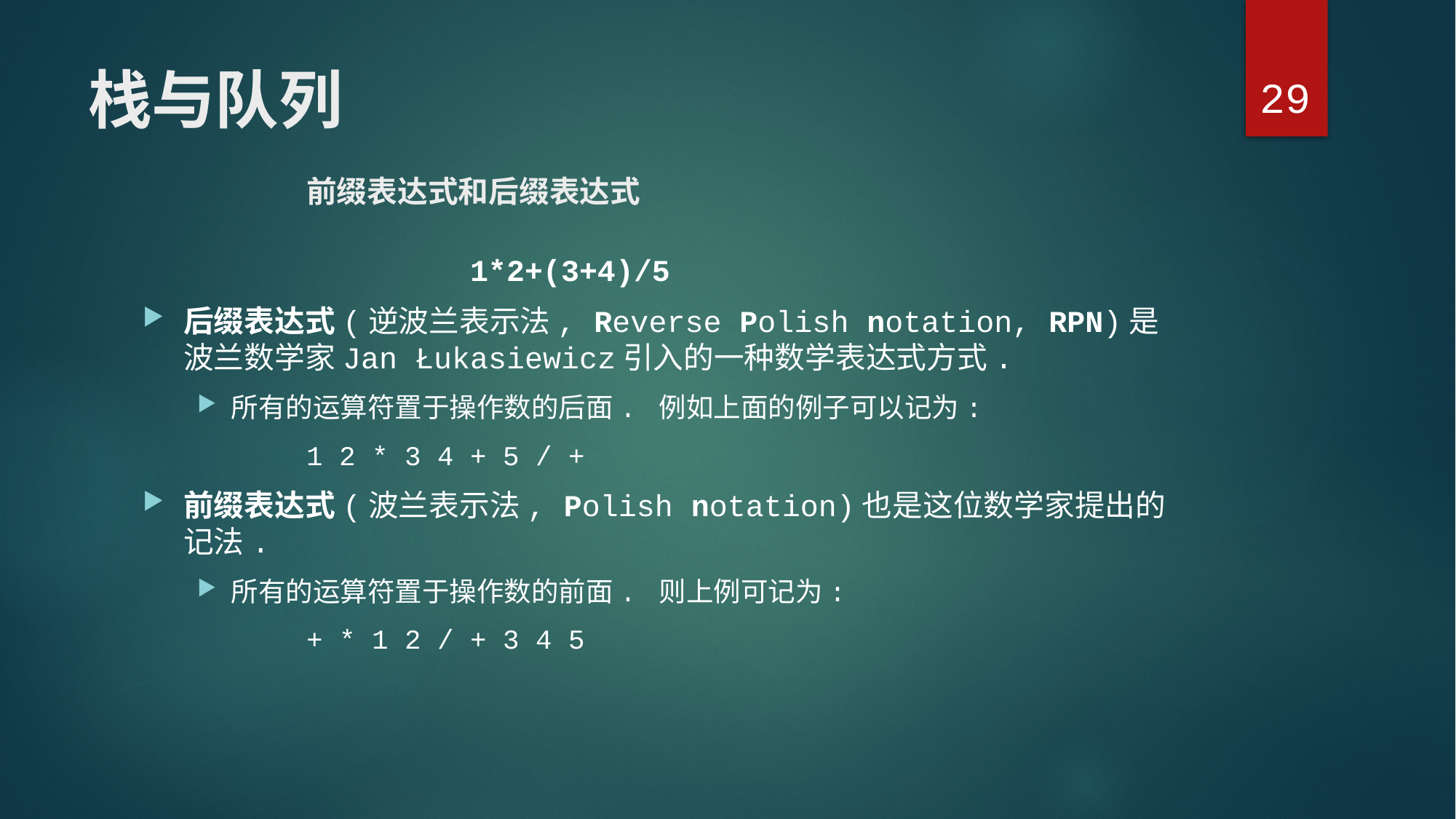

29
# 栈与队列 前缀表达式和后缀表达式
			1*2+(3+4)/5
后缀表达式(逆波兰表示法, Reverse Polish notation, RPN)是波兰数学家Jan Łukasiewicz引入的一种数学表达式方式.
所有的运算符置于操作数的后面. 例如上面的例子可以记为:
	1 2 * 3 4 + 5 / +
前缀表达式(波兰表示法, Polish notation)也是这位数学家提出的记法.
所有的运算符置于操作数的前面. 则上例可记为:
	+ * 1 2 / + 3 4 5